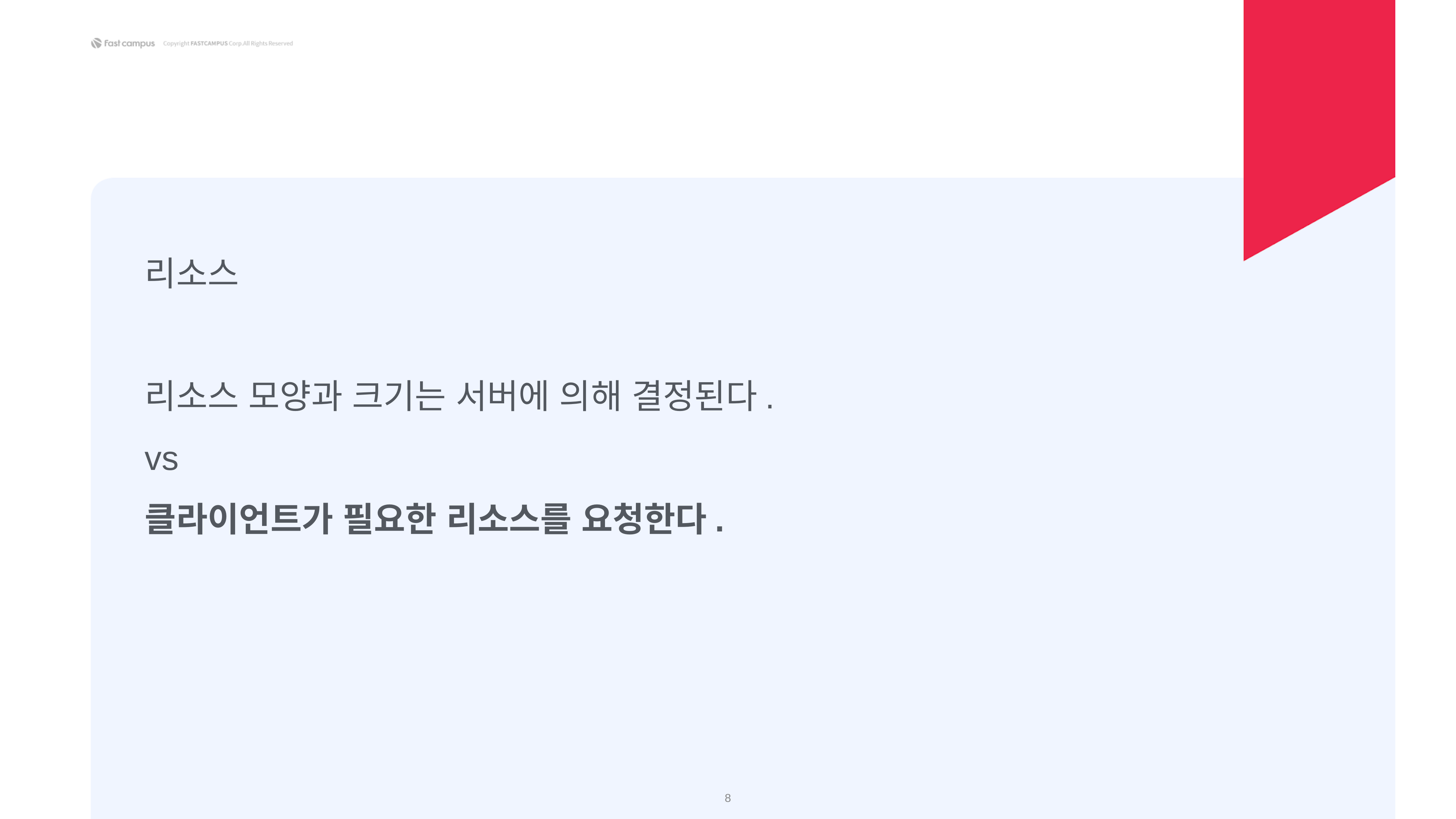

리소스

리소스 모양과 크기는 서버에 의해 결정된다.
vs
클라이언트가 필요한 리소스를 요청한다.
8